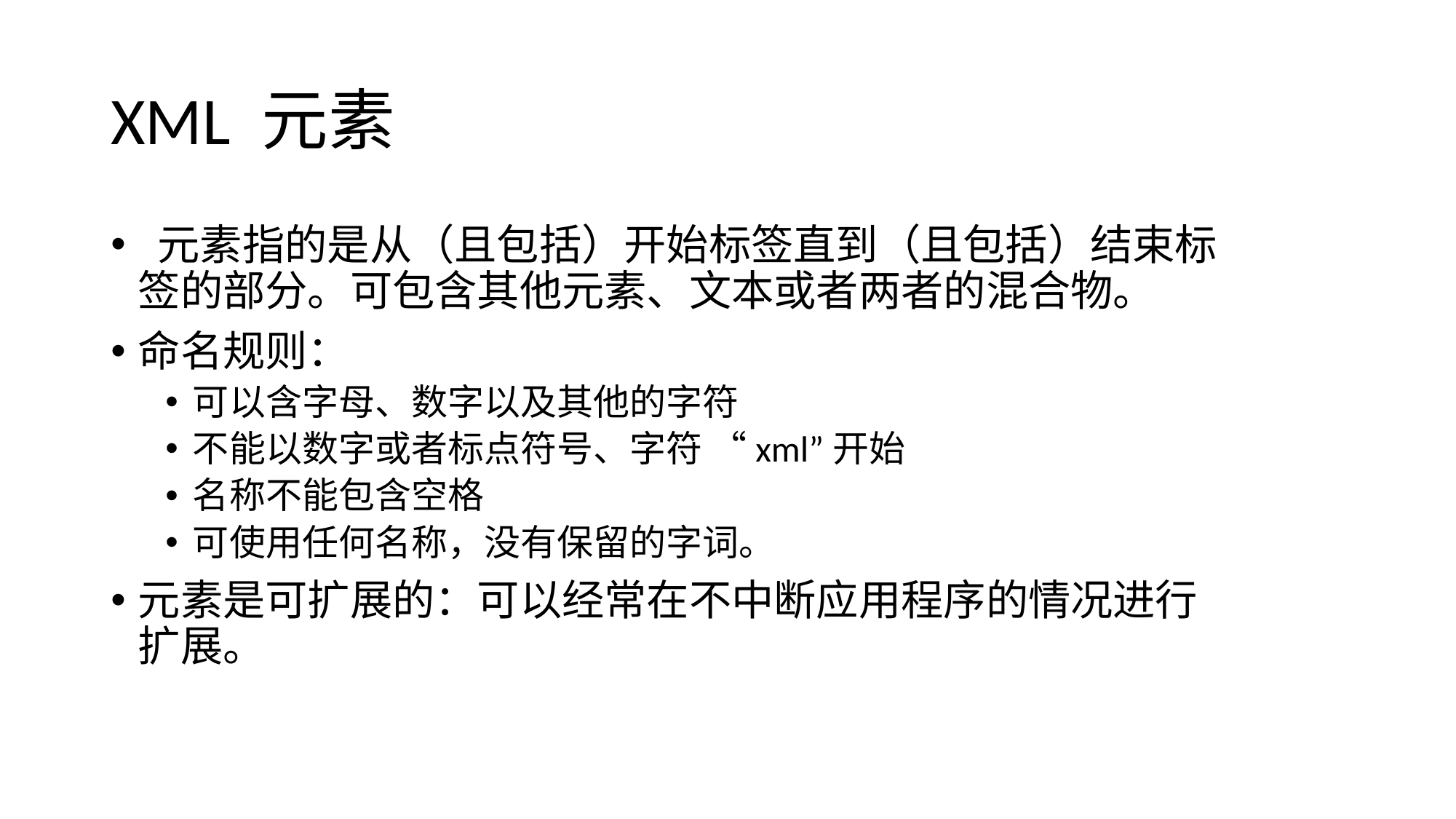

# XML 元素
 元素指的是从（且包括）开始标签直到（且包括）结束标签的部分。可包含其他元素、文本或者两者的混合物。
命名规则：
可以含字母、数字以及其他的字符
不能以数字或者标点符号、字符 “xml”开始
名称不能包含空格
可使用任何名称，没有保留的字词。
元素是可扩展的：可以经常在不中断应用程序的情况进行扩展。